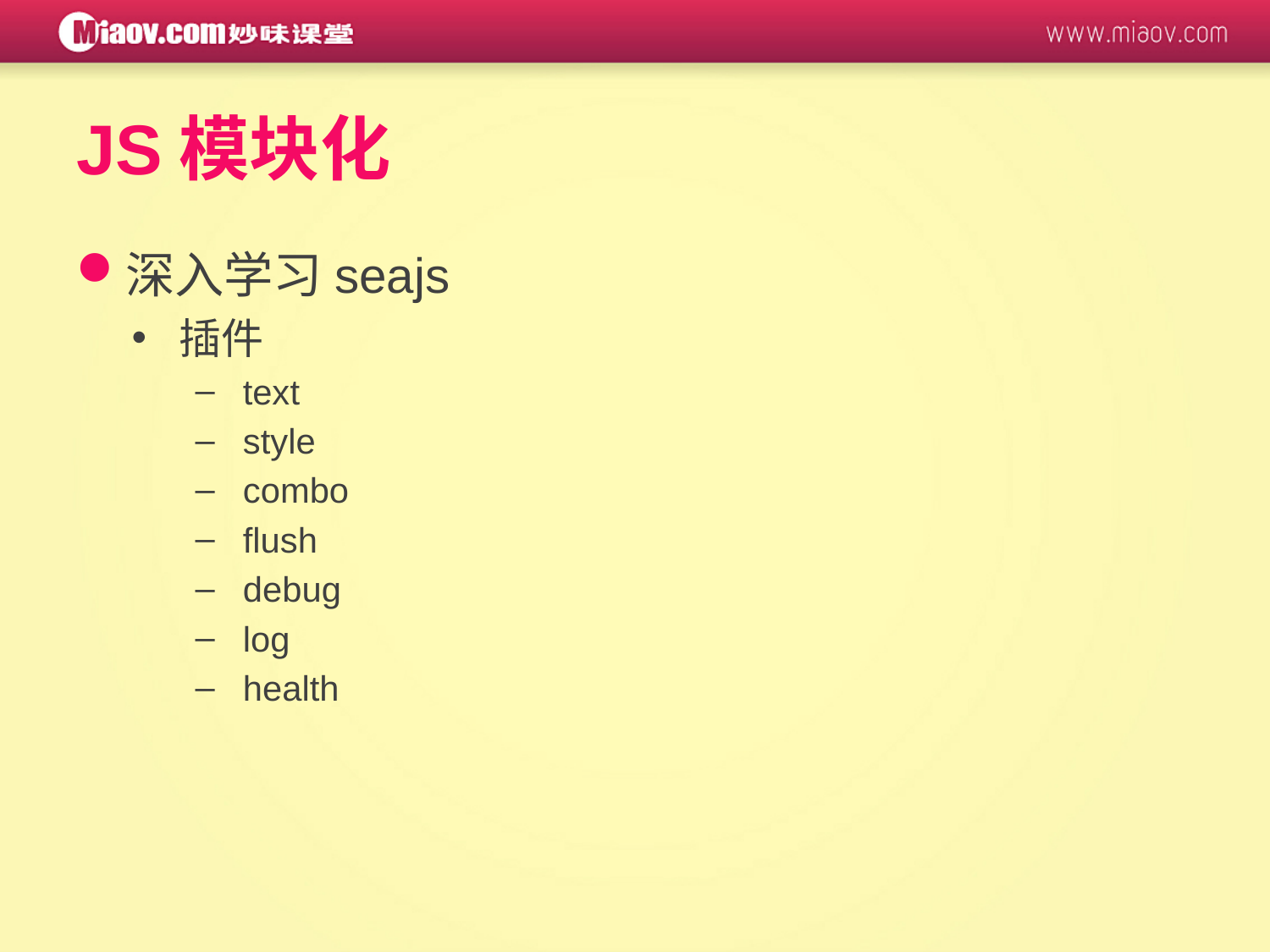

# JS模块化
深入学习seajs
插件
text
style
combo
flush
debug
log
health